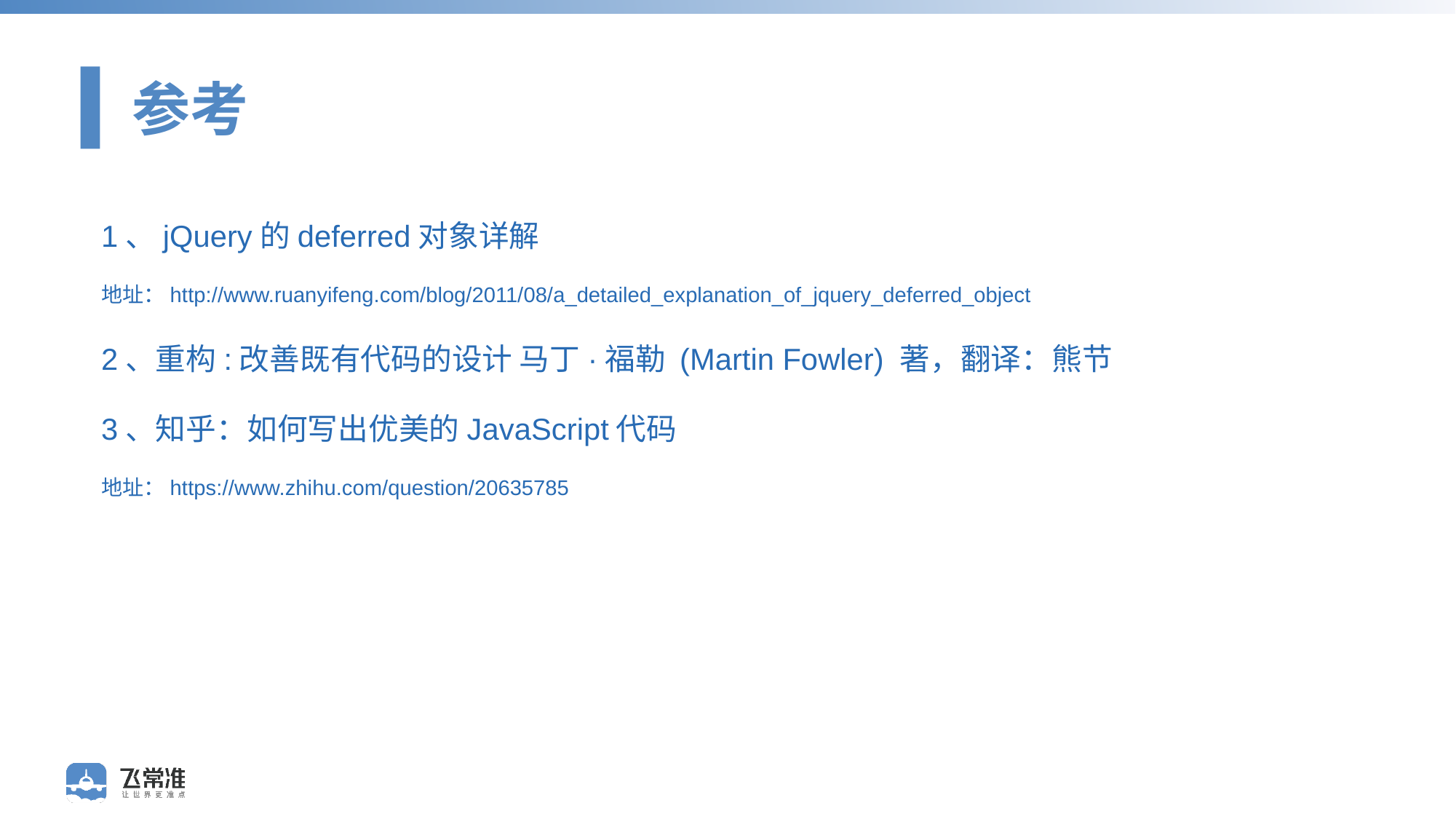

参考
1、jQuery的deferred对象详解
地址：http://www.ruanyifeng.com/blog/2011/08/a_detailed_explanation_of_jquery_deferred_object
2、重构:改善既有代码的设计 马丁·福勒 (Martin Fowler) 著，翻译：熊节
3、知乎：如何写出优美的JavaScript代码
地址：https://www.zhihu.com/question/20635785
22